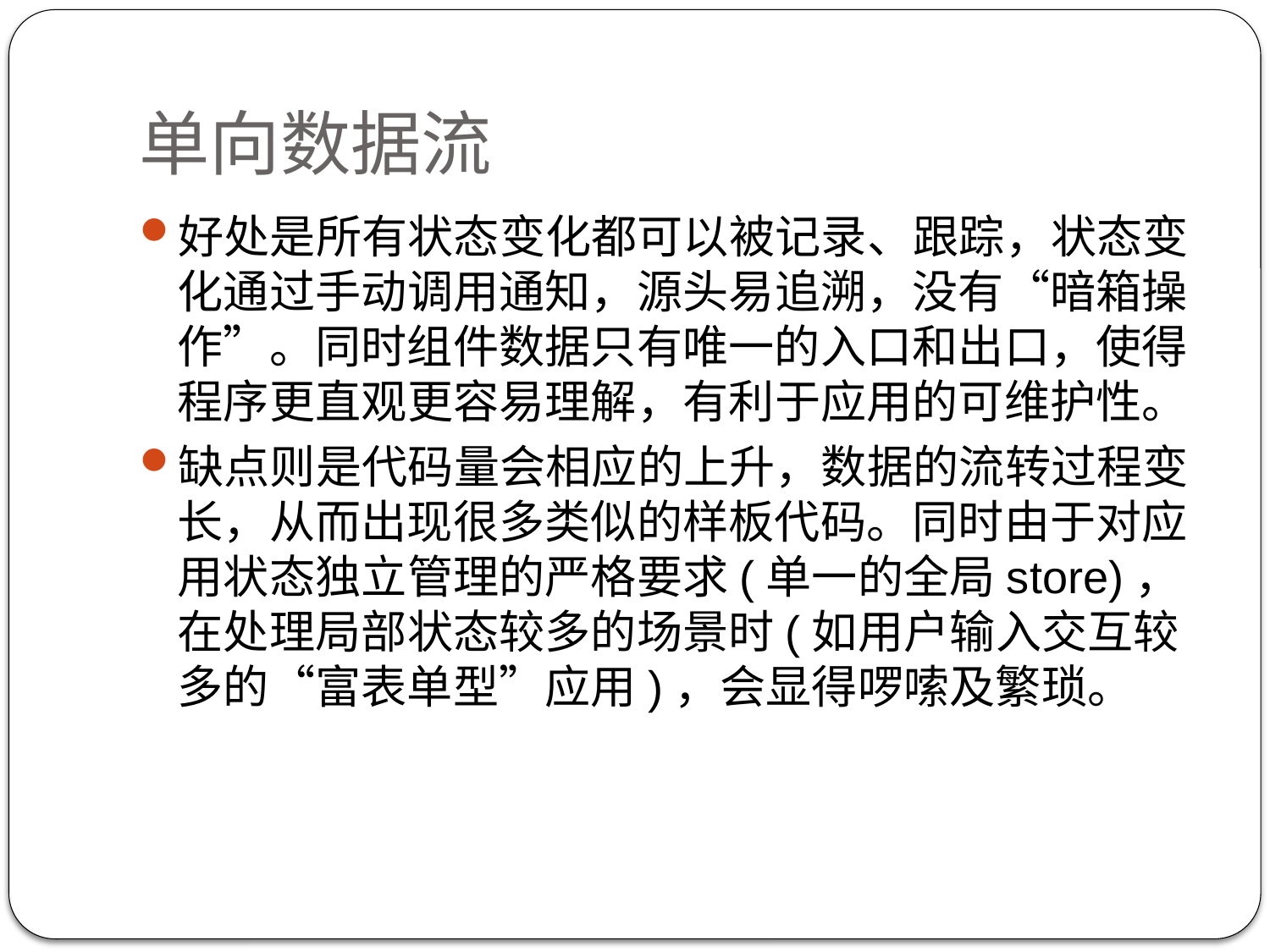

# 单向数据流
好处是所有状态变化都可以被记录、跟踪，状态变化通过手动调用通知，源头易追溯，没有“暗箱操作”。同时组件数据只有唯一的入口和出口，使得程序更直观更容易理解，有利于应用的可维护性。
缺点则是代码量会相应的上升，数据的流转过程变长，从而出现很多类似的样板代码。同时由于对应用状态独立管理的严格要求(单一的全局store)，在处理局部状态较多的场景时(如用户输入交互较多的“富表单型”应用)，会显得啰嗦及繁琐。